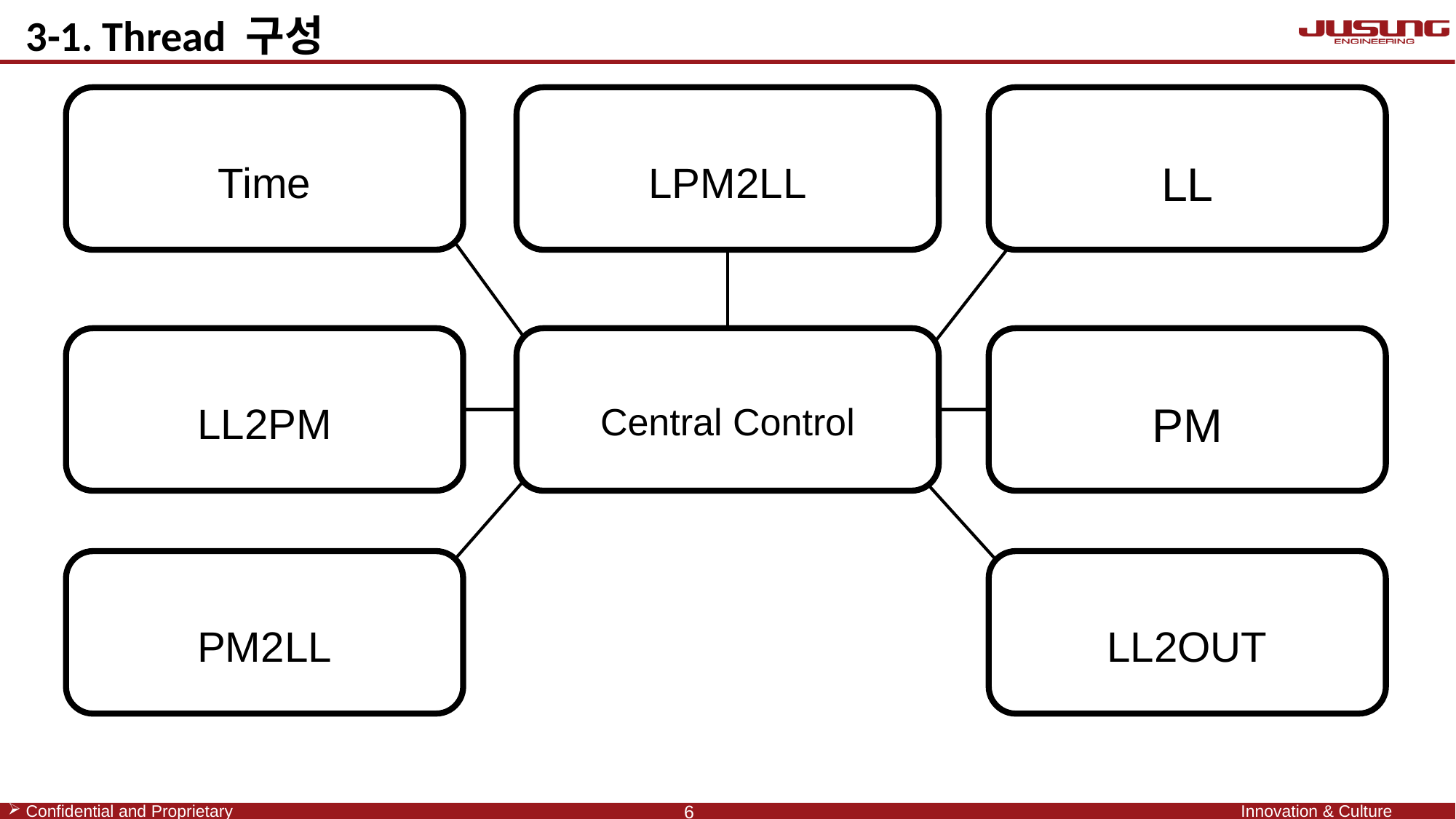

3-1. Thread 구성
LPM2LL
LL
Time
LL2PM
Central Control
PM
PM2LL
LL2OUT
6